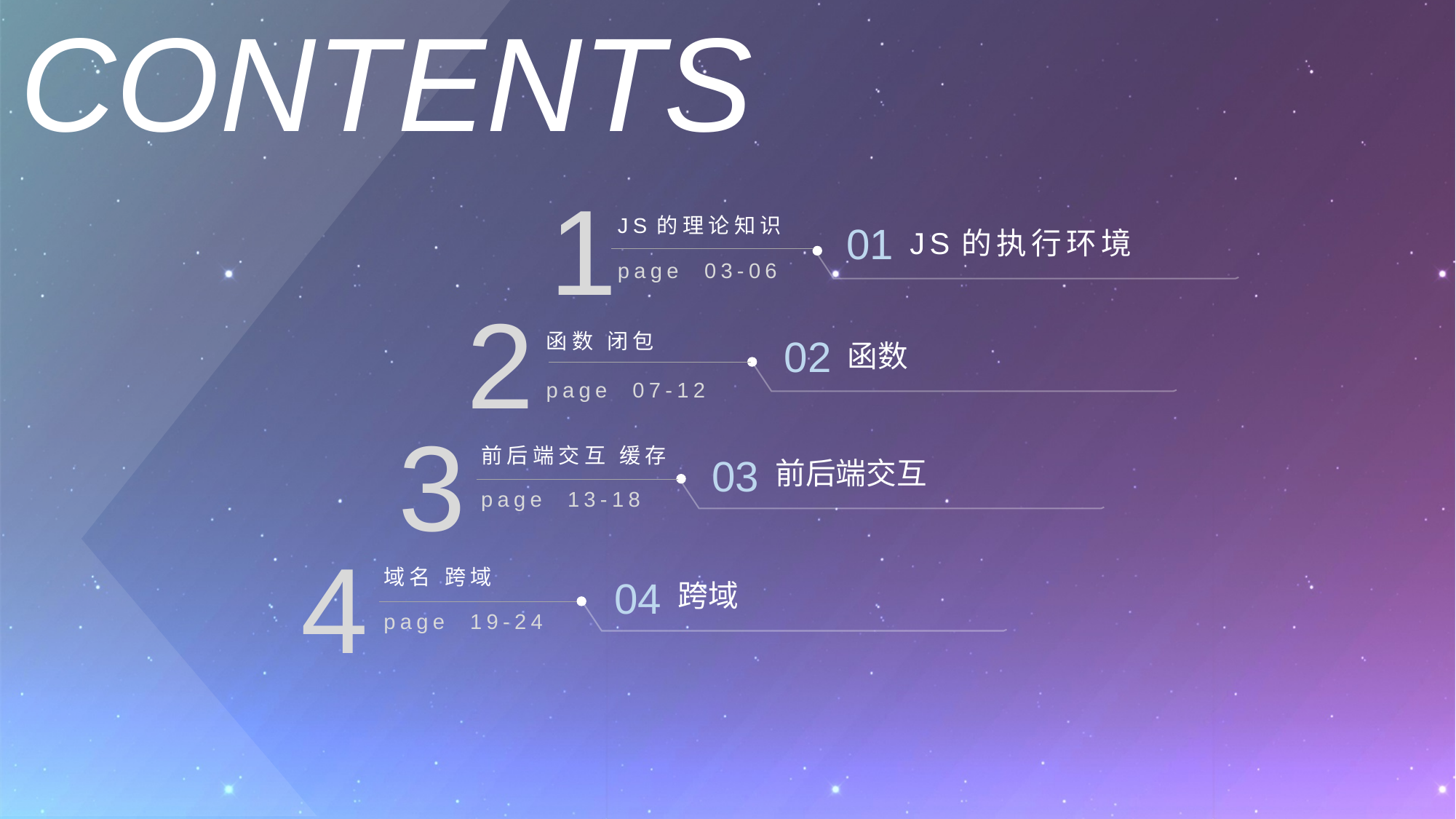

CONTENTS
1
JS的理论知识
01
JS的执行环境

page  03-06

2
函数 闭包
02
函数

page  07-12
3
前后端交互 缓存
03
前后端交互

page  13-18
4
域名 跨域
04
跨域

page  19-24